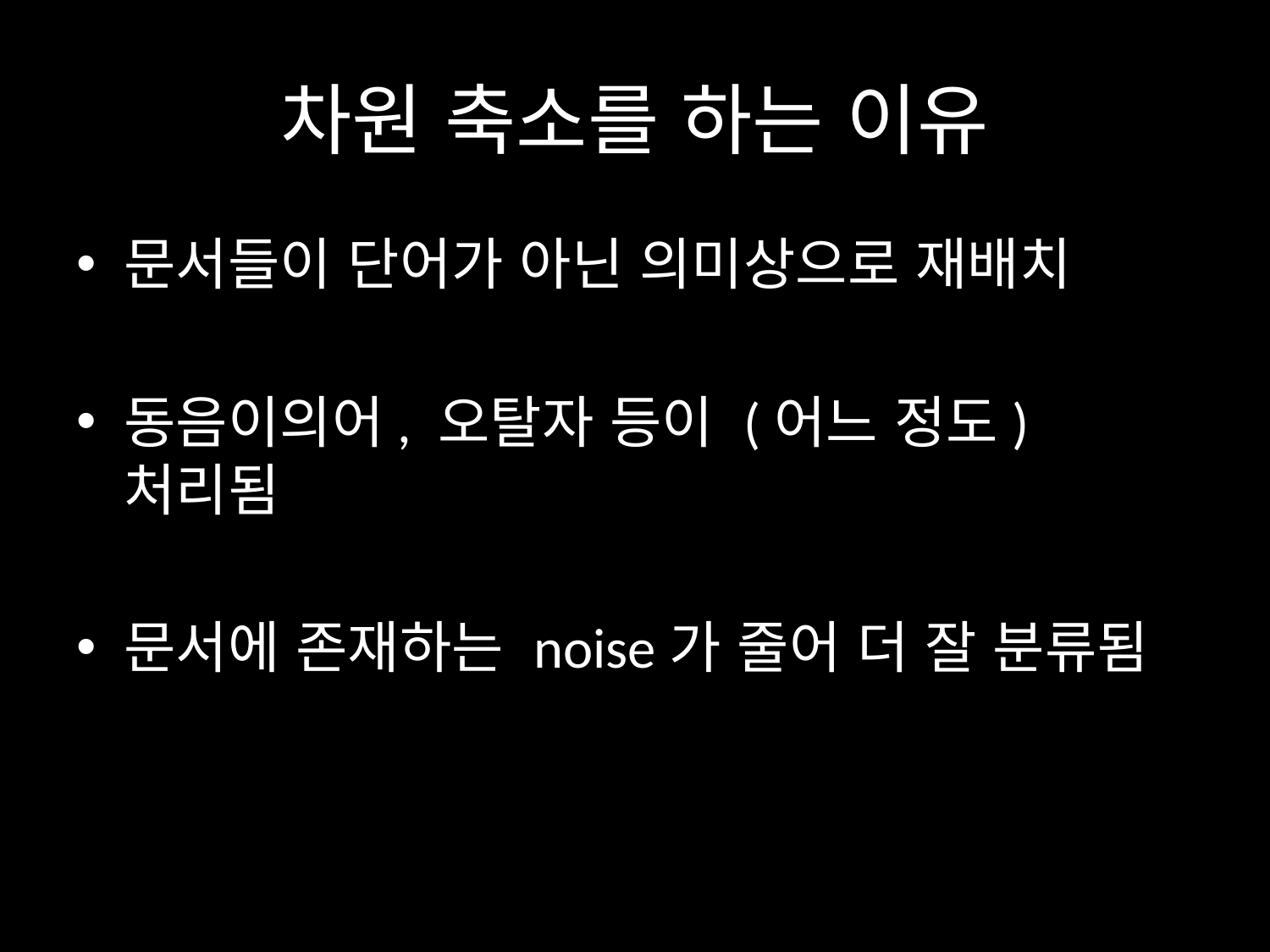

# 차원 축소를 하는 이유
문서들이 단어가 아닌 의미상으로 재배치

동음이의어, 오탈자 등이 (어느 정도) 처리됨

문서에 존재하는 noise가 줄어 더 잘 분류됨